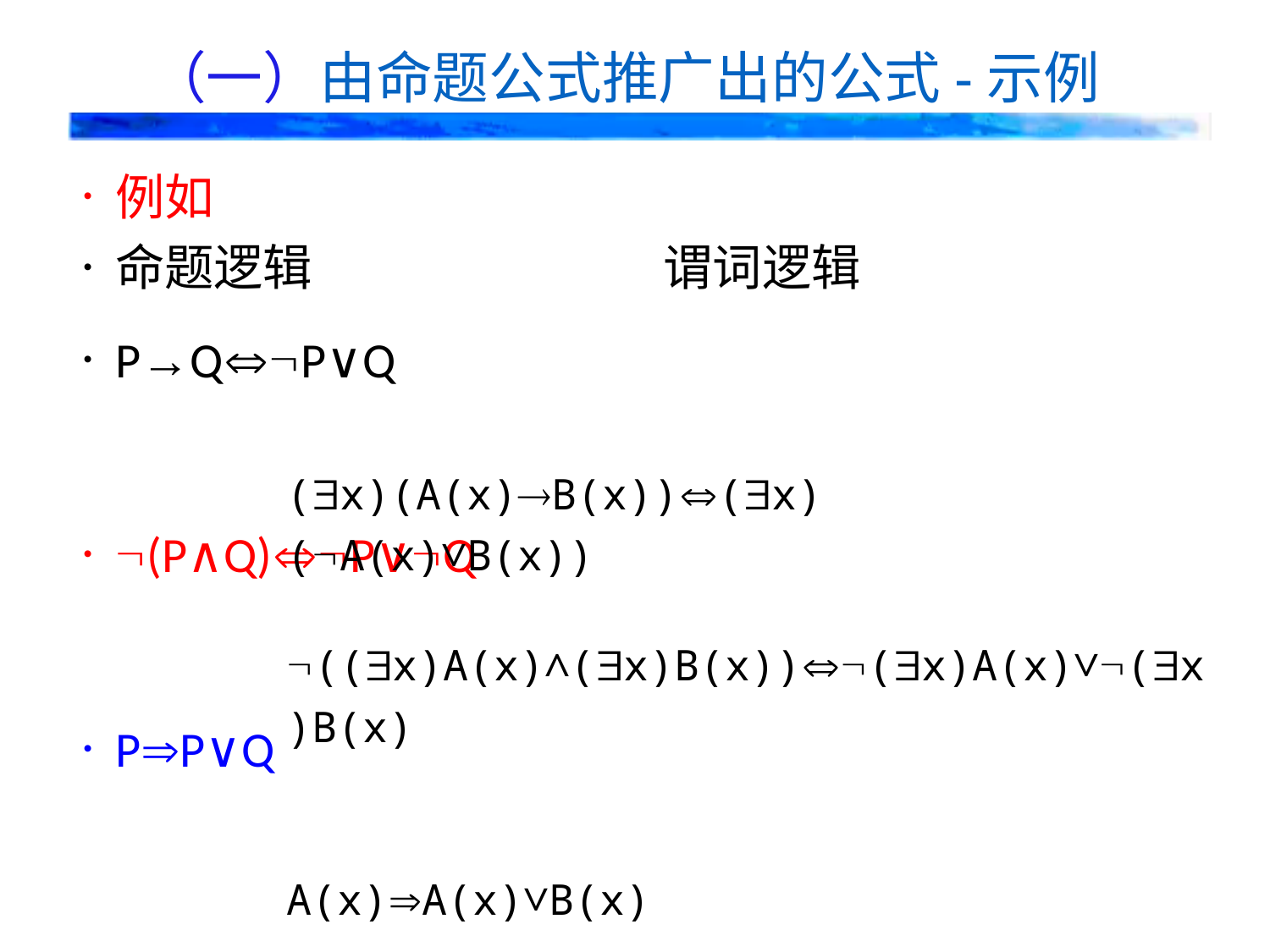

# （一）由命题公式推广出的公式-示例
例如
命题逻辑                                谓词逻辑
P→Q⇔¬P∨Q

¬(P∧Q)⇔¬P∨¬Q

P⇒P∨Q
(∃x)(A(x)→B(x))⇔(∃x)(¬A(x)∨B(x))
¬((∃x)A(x)∧(∃x)B(x))⇔¬(∃x)A(x)∨¬(∃x)B(x)
 A(x)⇒A(x)∨B(x)